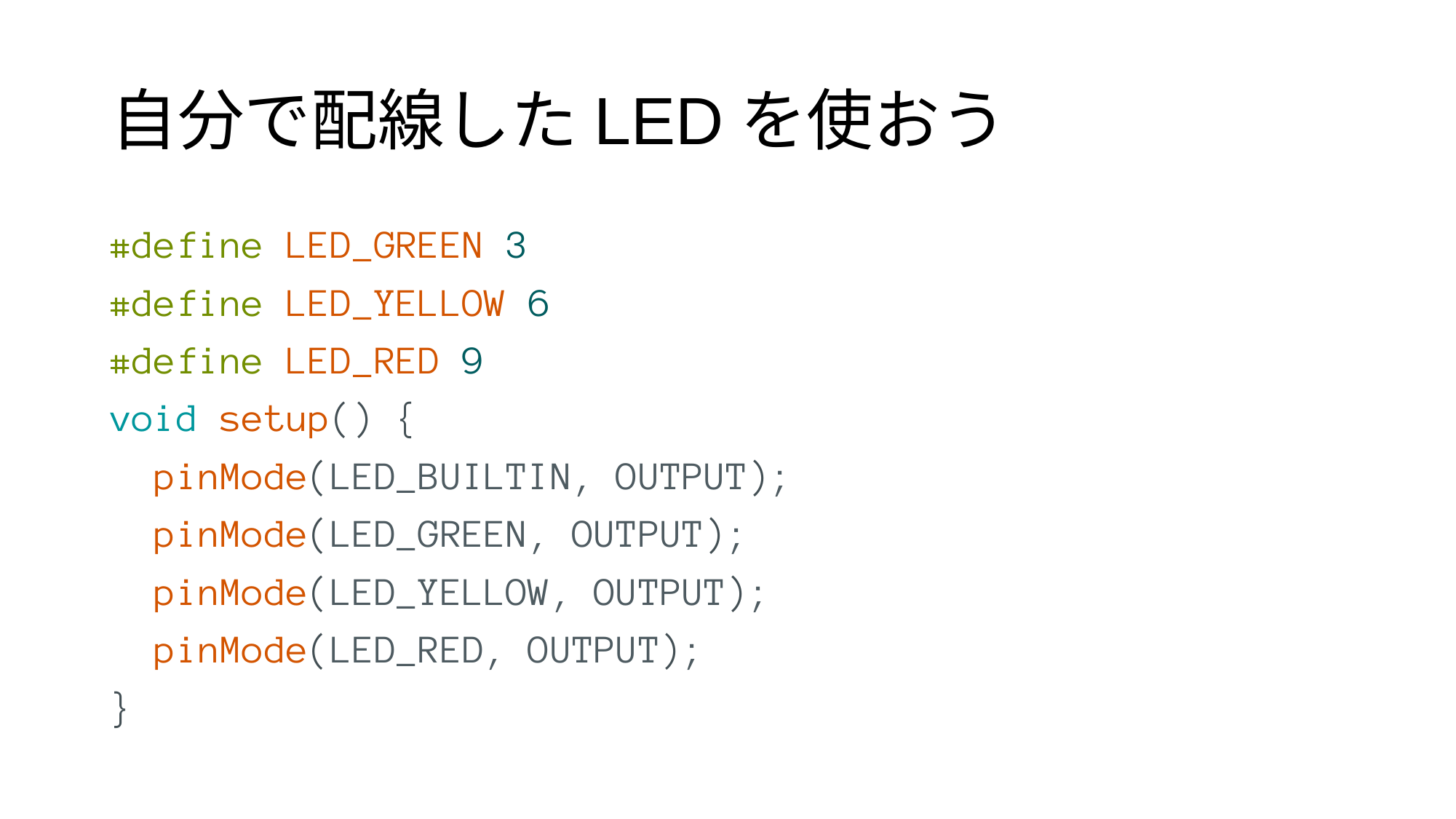

# 自分で配線したLEDを使おう
#define LED_GREEN 3
#define LED_YELLOW 6
#define LED_RED 9
void setup() {
  pinMode(LED_BUILTIN, OUTPUT);
  pinMode(LED_GREEN, OUTPUT);
  pinMode(LED_YELLOW, OUTPUT);
  pinMode(LED_RED, OUTPUT);
}